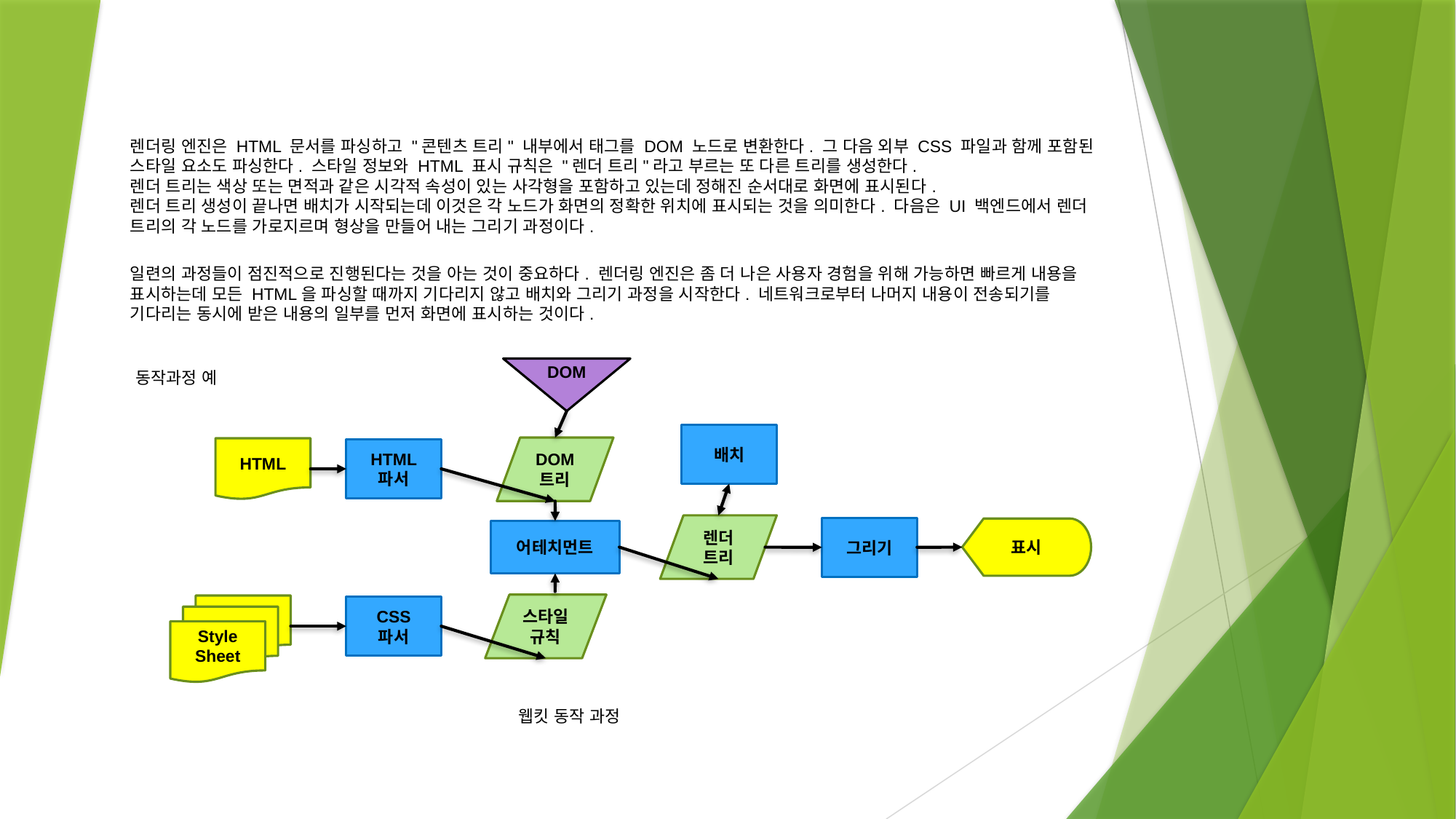

렌더링 엔진은 HTML 문서를 파싱하고 "콘텐츠 트리" 내부에서 태그를 DOM 노드로 변환한다. 그 다음 외부 CSS 파일과 함께 포함된 스타일 요소도 파싱한다. 스타일 정보와 HTML 표시 규칙은 "렌더 트리"라고 부르는 또 다른 트리를 생성한다.
렌더 트리는 색상 또는 면적과 같은 시각적 속성이 있는 사각형을 포함하고 있는데 정해진 순서대로 화면에 표시된다.
렌더 트리 생성이 끝나면 배치가 시작되는데 이것은 각 노드가 화면의 정확한 위치에 표시되는 것을 의미한다. 다음은 UI 백엔드에서 렌더 트리의 각 노드를 가로지르며 형상을 만들어 내는 그리기 과정이다.
일련의 과정들이 점진적으로 진행된다는 것을 아는 것이 중요하다. 렌더링 엔진은 좀 더 나은 사용자 경험을 위해 가능하면 빠르게 내용을 표시하는데 모든 HTML을 파싱할 때까지 기다리지 않고 배치와 그리기 과정을 시작한다. 네트워크로부터 나머지 내용이 전송되기를 기다리는 동시에 받은 내용의 일부를 먼저 화면에 표시하는 것이다.

DOM
배치
DOM
트리
HTML
HTML 파서
렌더
트리
그리기
표시
어테치먼트
스타일
규칙

CSS
파서

Style
Sheet
동작과정 예
웹킷 동작 과정